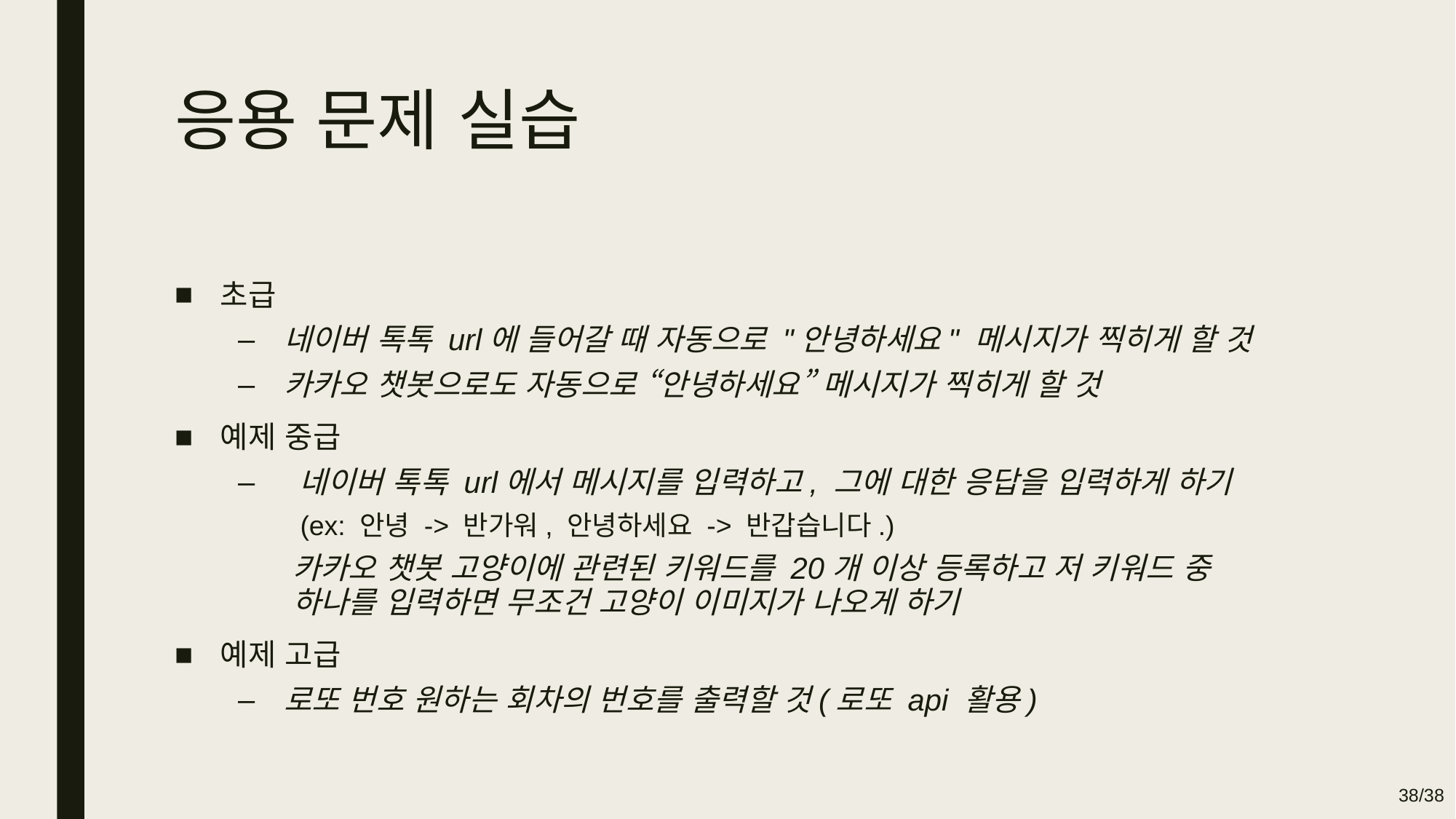

# 응용 문제 실습
초급
네이버 톡톡 url에 들어갈 때 자동으로 "안녕하세요" 메시지가 찍히게 할 것
카카오 챗봇으로도 자동으로 “안녕하세요” 메시지가 찍히게 할 것
예제 중급
 네이버 톡톡 url에서 메시지를 입력하고, 그에 대한 응답을 입력하게 하기
 (ex: 안녕 -> 반가워, 안녕하세요 -> 반갑습니다.)
카카오 챗봇 고양이에 관련된 키워드를 20개 이상 등록하고 저 키워드 중 하나를 입력하면 무조건 고양이 이미지가 나오게 하기
예제 고급
로또 번호 원하는 회차의 번호를 출력할 것(로또 api 활용)
38/38